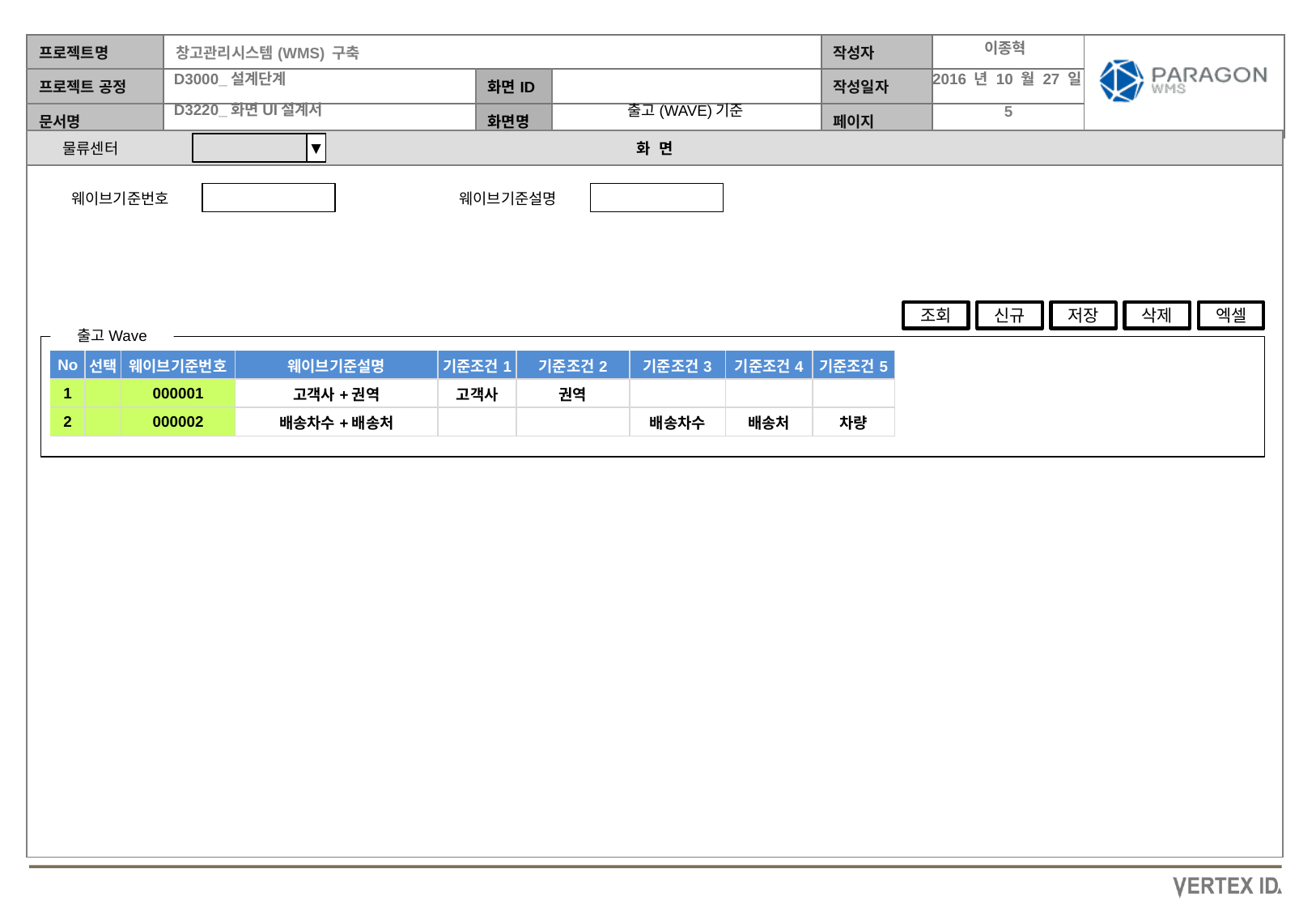

이종혁
2016 년 10 월 27 일
출고(WAVE)기준
물류센터

▼
웨이브기준번호

웨이브기준설명

조회
신규
저장
삭제
엑셀
출고Wave

| No | 선택 | 웨이브기준번호 | 웨이브기준설명 | 기준조건1 | 기준조건2 | 기준조건3 | 기준조건4 | 기준조건5 |
| --- | --- | --- | --- | --- | --- | --- | --- | --- |
| 1 |  | 000001 | 고객사+권역 | 고객사 | 권역 |  |  |  |
| 2 |  | 000002 | 배송차수+배송처 |  |  | 배송차수 | 배송처 | 차량 |